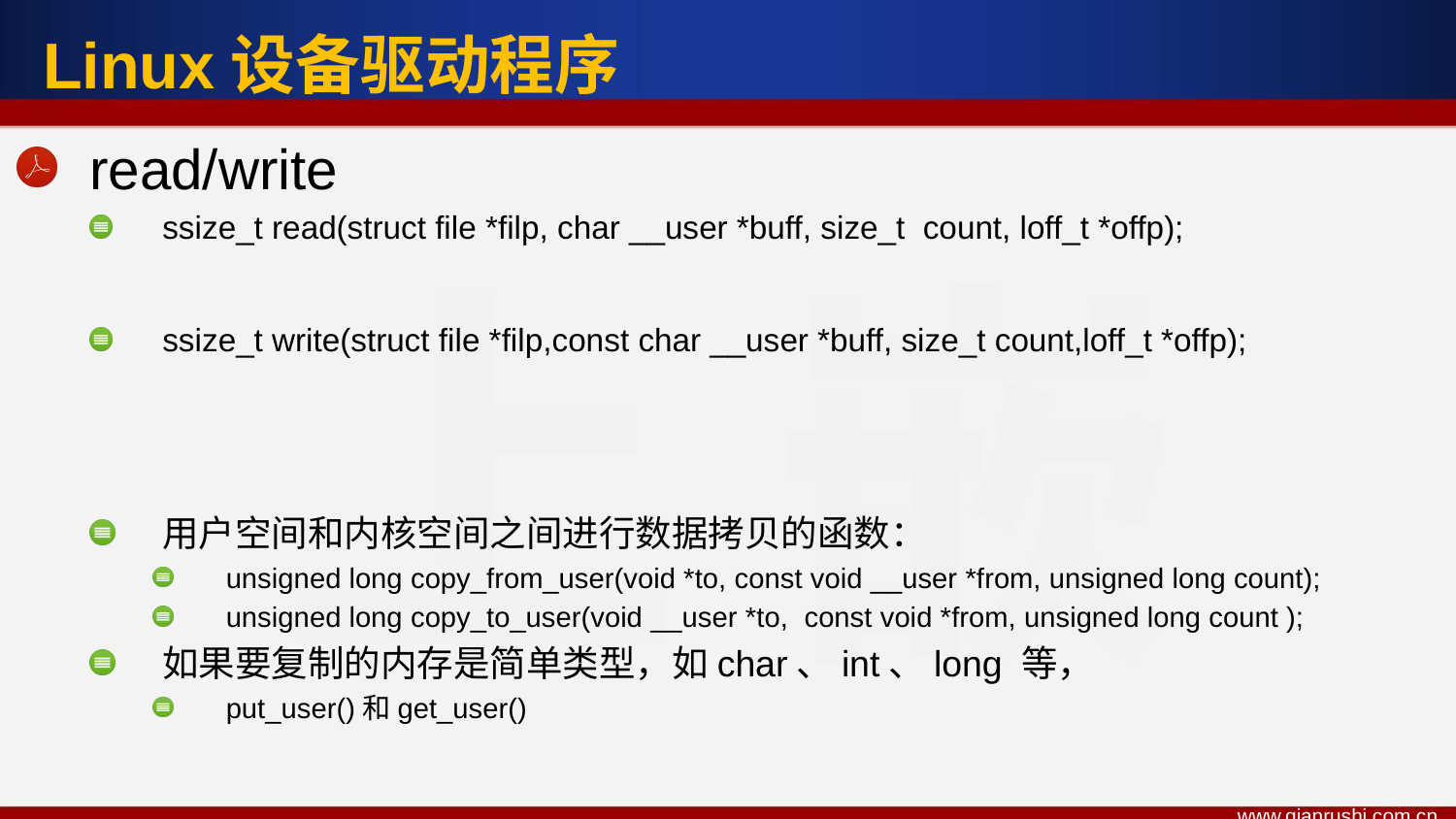

Linux设备驱动程序
read/write
ssize_t read(struct file *filp, char __user *buff, size_t  count, loff_t *offp);

ssize_t write(struct file *filp,const char __user *buff, size_t count,loff_t *offp);

用户空间和内核空间之间进行数据拷贝的函数：
unsigned long copy_from_user(void *to, const void __user *from, unsigned long count);
unsigned long copy_to_user(void __user *to,  const void *from, unsigned long count );
如果要复制的内存是简单类型，如char、int、long 等，
put_user()和get_user()